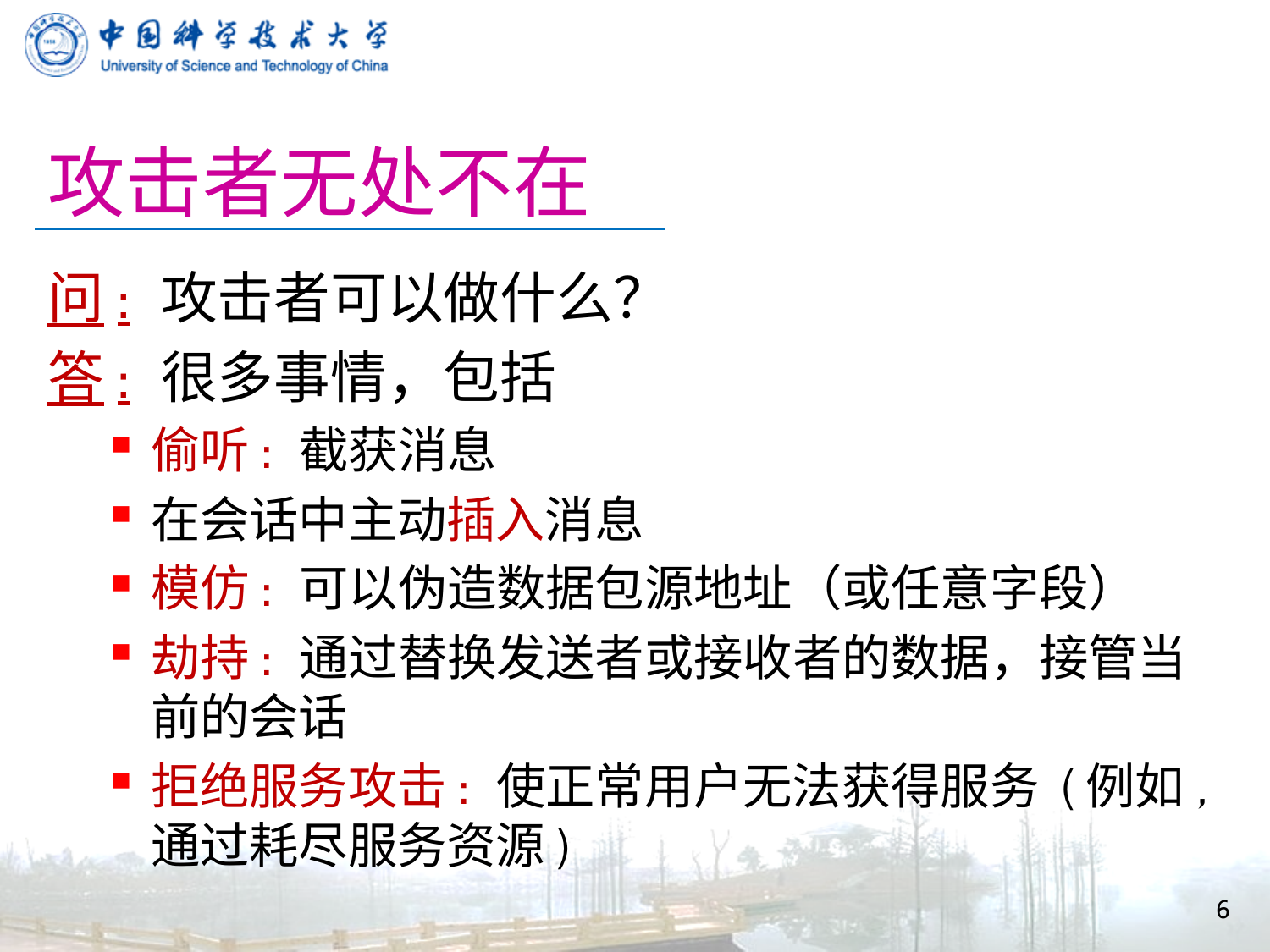

# 攻击者无处不在
问: 攻击者可以做什么？
答: 很多事情，包括
偷听: 截获消息
在会话中主动插入消息
模仿: 可以伪造数据包源地址（或任意字段）
劫持: 通过替换发送者或接收者的数据，接管当前的会话
拒绝服务攻击: 使正常用户无法获得服务 (例如, 通过耗尽服务资源)

6